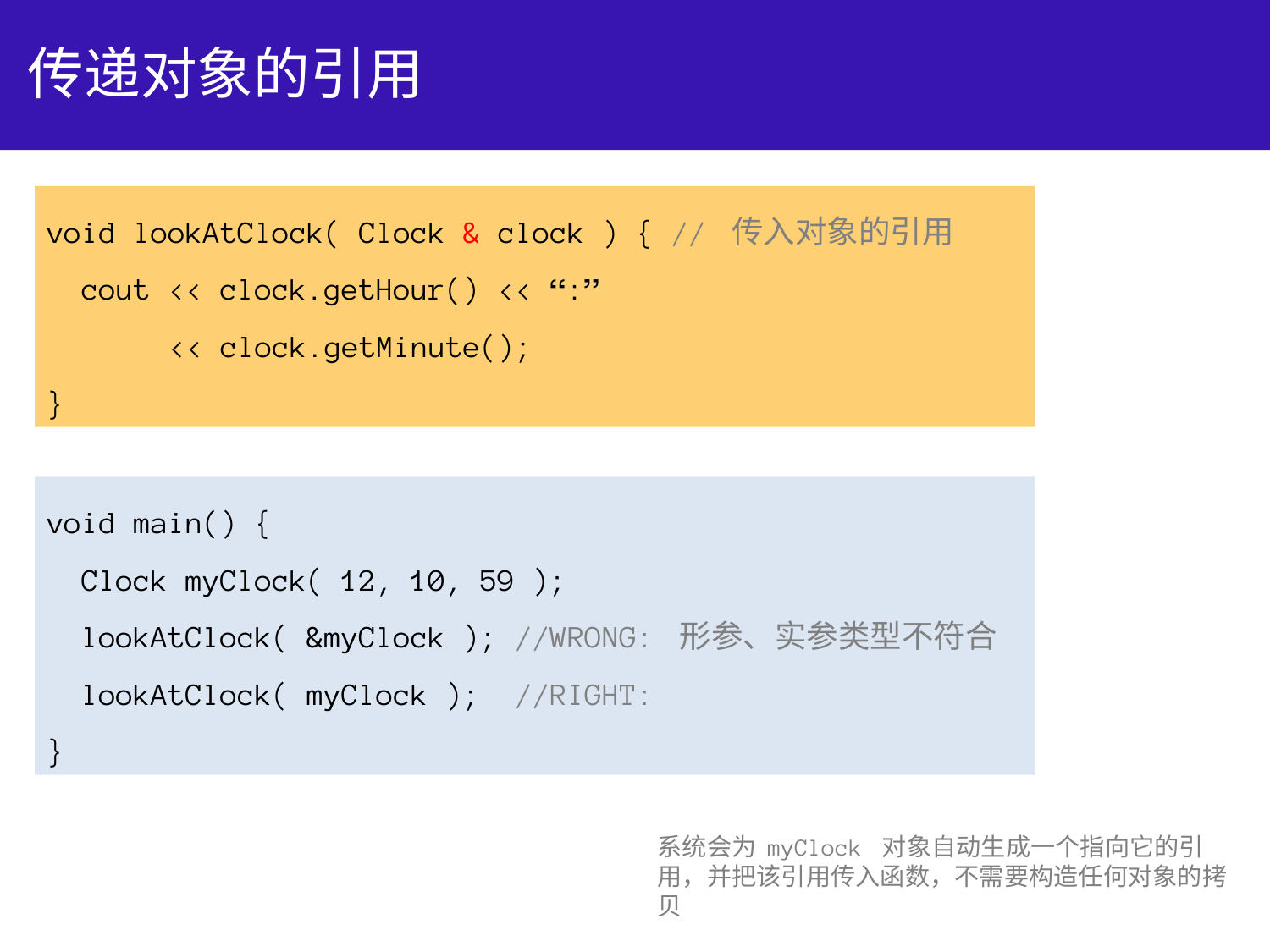

# 传递对象的引用
void lookAtClock( Clock & clock ) { // 传入对象的引用
  cout << clock.getHour() << “:”
       << clock.getMinute();
}
void main() {
  Clock myClock( 12, 10, 59 );
  lookAtClock( &myClock ); //WRONG: 形参、实参类型不符合
  lookAtClock( myClock );  //RIGHT:
}
系统会为 myClock 对象自动生成一个指向它的引用，并把该引用传入函数，不需要构造任何对象的拷贝
63